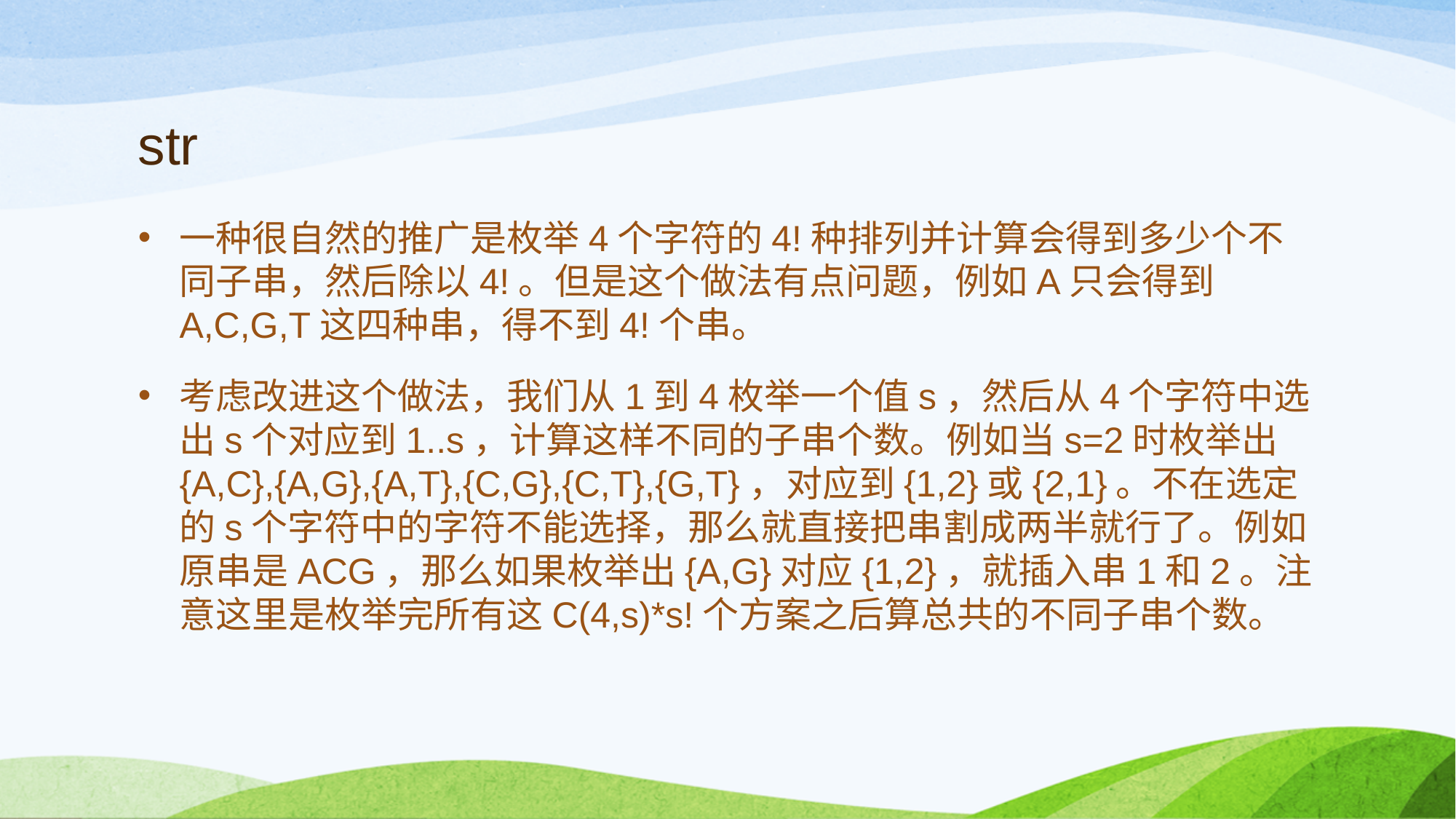

# str
一种很自然的推广是枚举4个字符的4!种排列并计算会得到多少个不同子串，然后除以4!。但是这个做法有点问题，例如A只会得到A,C,G,T这四种串，得不到4!个串。
考虑改进这个做法，我们从1到4枚举一个值s，然后从4个字符中选出s个对应到1..s，计算这样不同的子串个数。例如当s=2时枚举出{A,C},{A,G},{A,T},{C,G},{C,T},{G,T}，对应到{1,2}或{2,1}。不在选定的s个字符中的字符不能选择，那么就直接把串割成两半就行了。例如原串是ACG，那么如果枚举出{A,G}对应{1,2}，就插入串1和2。注意这里是枚举完所有这C(4,s)*s!个方案之后算总共的不同子串个数。